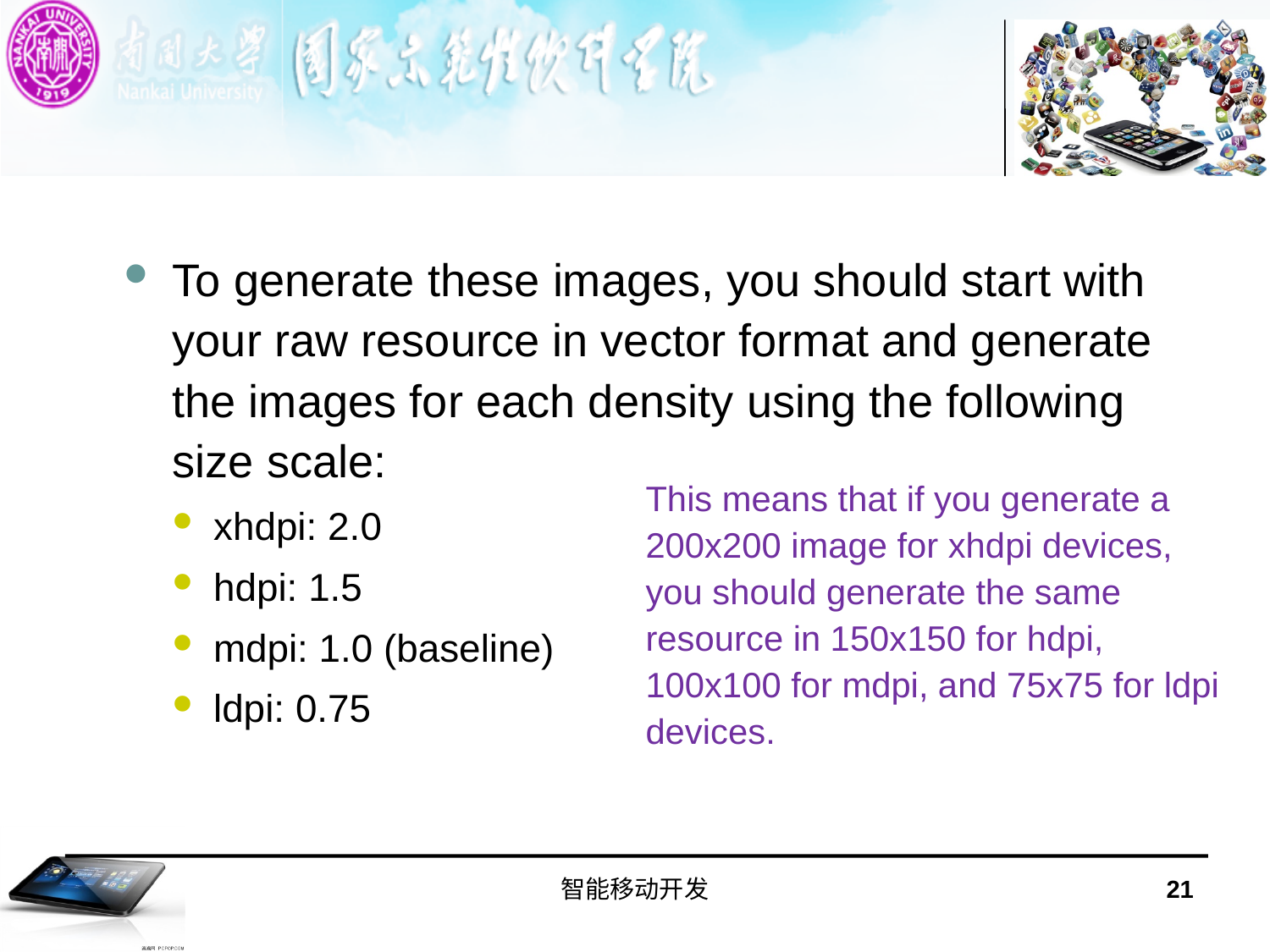

#
To generate these images, you should start with your raw resource in vector format and generate the images for each density using the following size scale:
xhdpi: 2.0
hdpi: 1.5
mdpi: 1.0 (baseline)
ldpi: 0.75
This means that if you generate a 200x200 image for xhdpi devices, you should generate the same resource in 150x150 for hdpi, 100x100 for mdpi, and 75x75 for ldpi devices.
智能移动开发
21